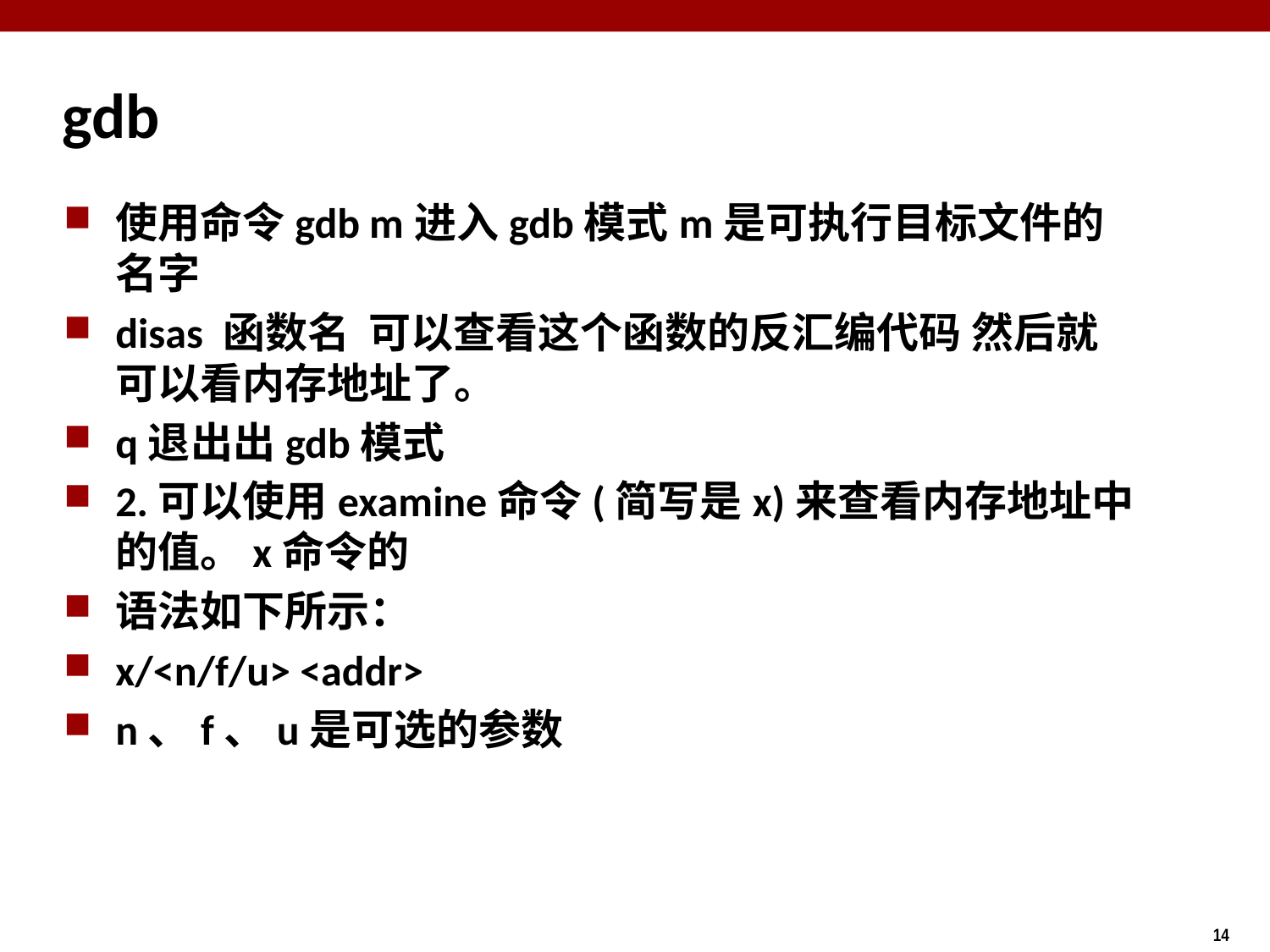

# gdb
使用命令gdb m进入gdb模式m是可执行目标文件的名字
disas 函数名  可以查看这个函数的反汇编代码 然后就可以看内存地址了。
q退出出gdb模式
2.可以使用examine命令(简写是x)来查看内存地址中的值。x命令的
语法如下所示：
x/<n/f/u> <addr>
n、f、u是可选的参数